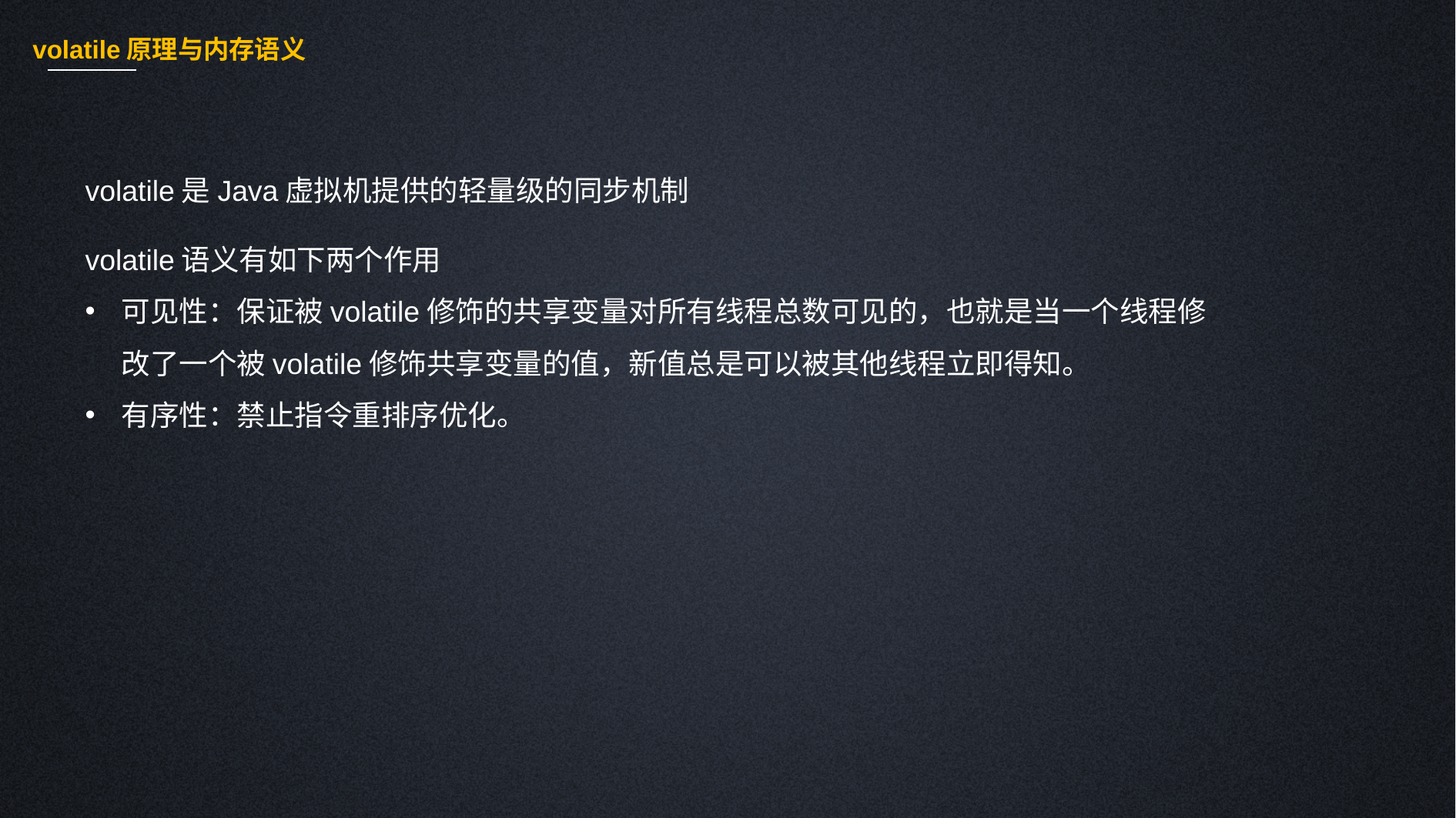

volatile原理与内存语义
volatile是Java虚拟机提供的轻量级的同步机制
volatile语义有如下两个作用
可见性：保证被volatile修饰的共享变量对所有线程总数可见的，也就是当一个线程修改了一个被volatile修饰共享变量的值，新值总是可以被其他线程立即得知。
有序性：禁止指令重排序优化。